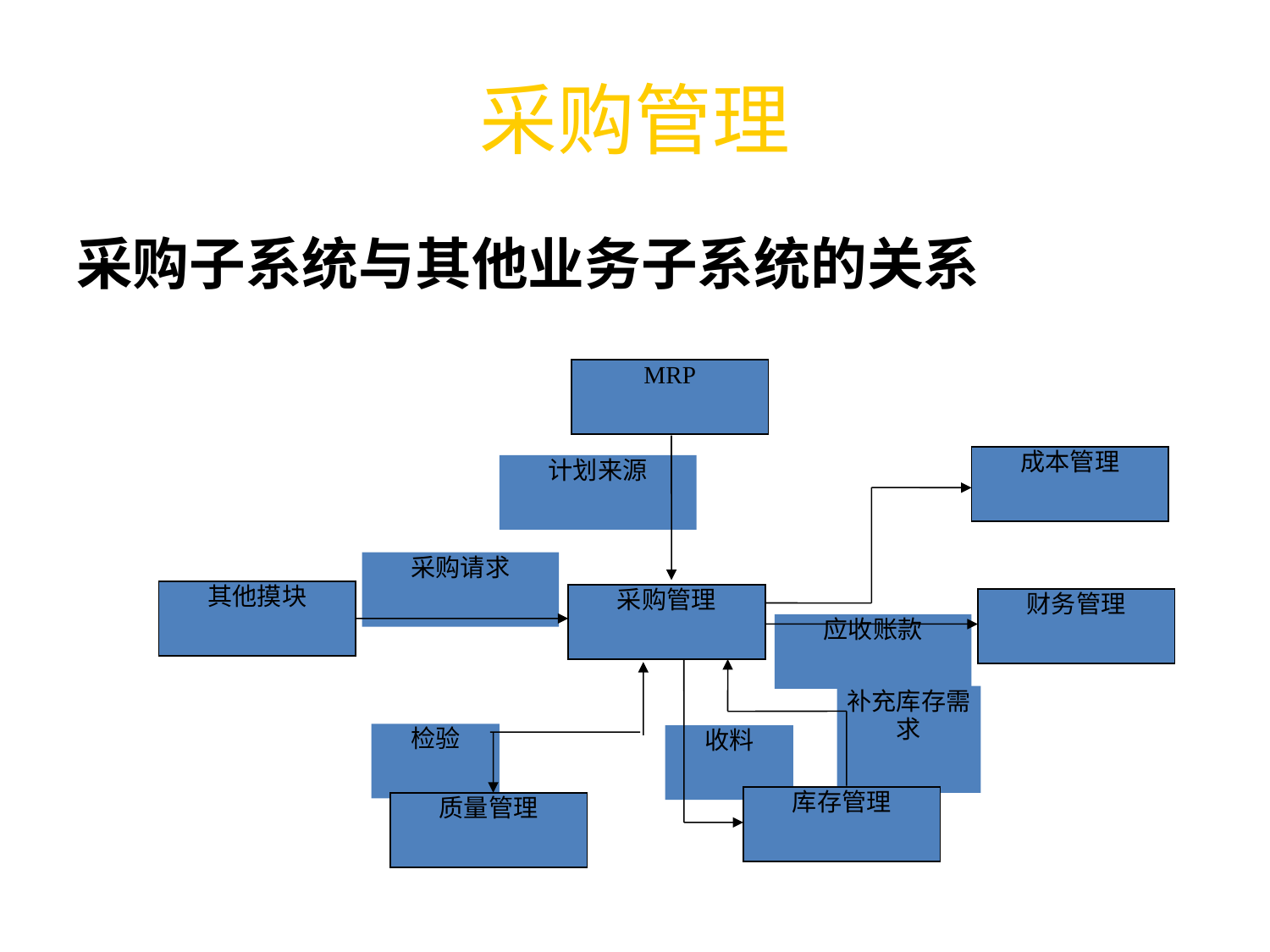

# 采购管理
采购子系统与其他业务子系统的关系
MRP

成本管理
计划来源

采购请求
其他摸块
采购管理
财务管理

应收账款

补充库存需求

检验
收料
库存管理
质量管理